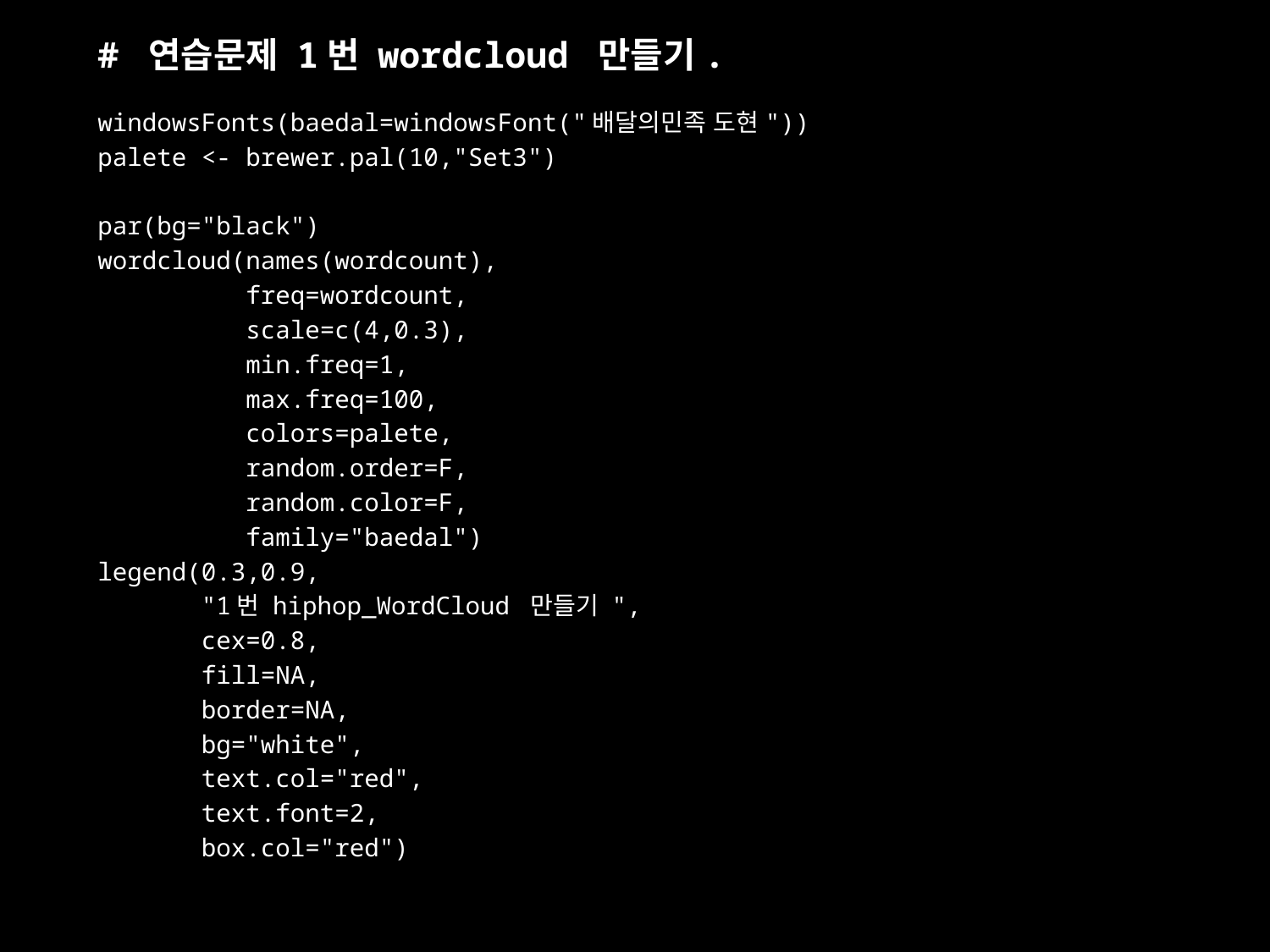

# 연습문제 1번 wordcloud 만들기.

windowsFonts(baedal=windowsFont("배달의민족 도현"))
palete <- brewer.pal(10,"Set3")

par(bg="black")
wordcloud(names(wordcount),
          freq=wordcount,
          scale=c(4,0.3),
          min.freq=1,
          max.freq=100,
          colors=palete,
          random.order=F,
          random.color=F,
          family="baedal")
legend(0.3,0.9,
       "1번 hiphop_WordCloud 만들기 ",
       cex=0.8,
       fill=NA,
       border=NA,
       bg="white",
       text.col="red",
       text.font=2,
       box.col="red")